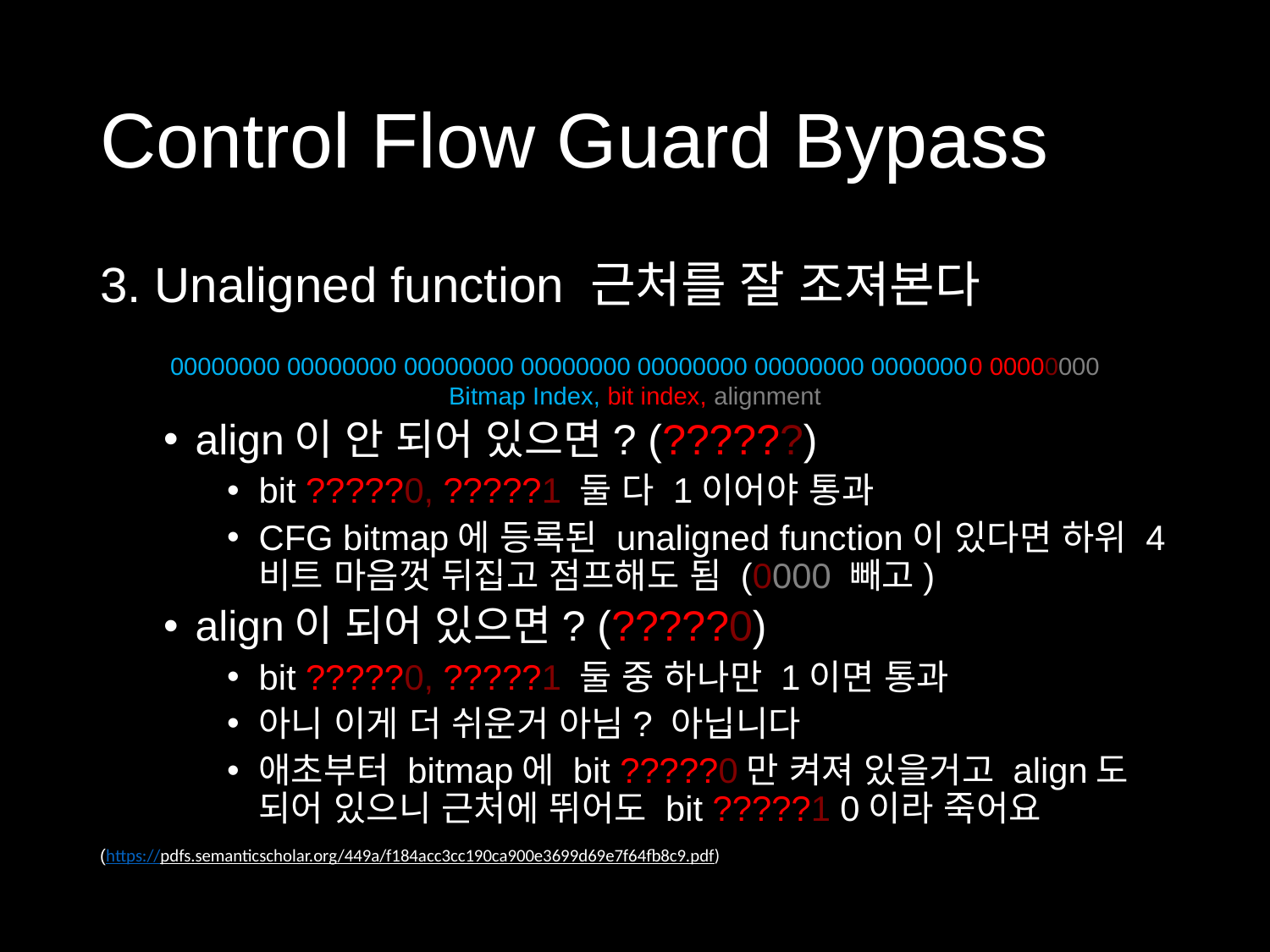

# Control Flow Guard Bypass
3. Unaligned function 근처를 잘 조져본다

00000000 00000000 00000000 00000000 00000000 00000000 00000000 00000000
Bitmap Index, bit index, alignment
align이 안 되어 있으면? (??????)
bit ?????0, ?????1 둘 다 1이어야 통과
CFG bitmap에 등록된 unaligned function이 있다면 하위 4비트 마음껏 뒤집고 점프해도 됨 (0000 빼고)
align이 되어 있으면? (?????0)
bit ?????0, ?????1 둘 중 하나만 1이면 통과
아니 이게 더 쉬운거 아님? 아닙니다
애초부터 bitmap에 bit ?????0만 켜져 있을거고 align도 되어 있으니 근처에 뛰어도 bit ?????1 0이라 죽어요
(https://pdfs.semanticscholar.org/449a/f184acc3cc190ca900e3699d69e7f64fb8c9.pdf)